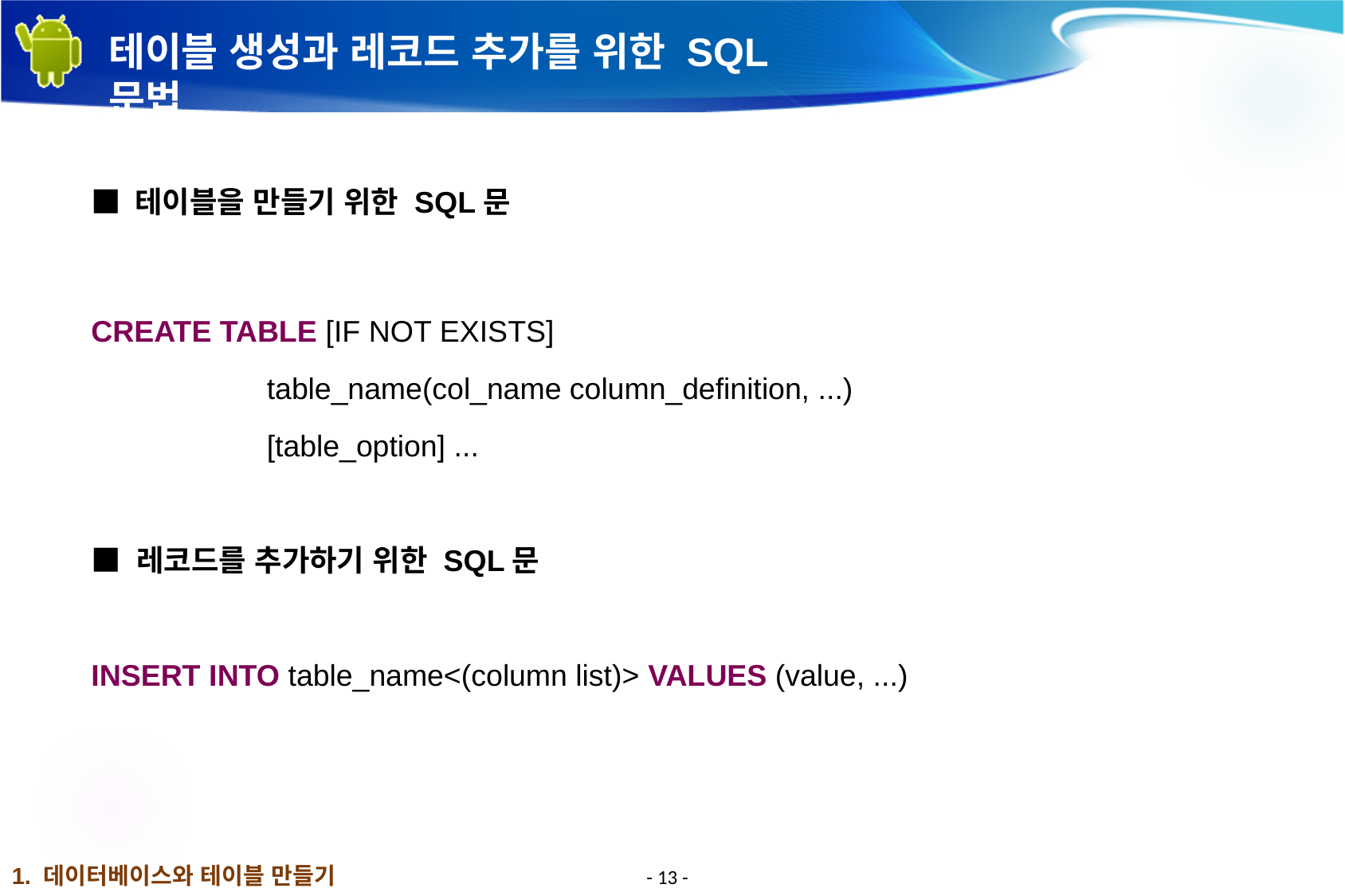

# 테이블 생성과 레코드 추가를 위한 SQL 문법
■ 테이블을 만들기 위한 SQL문

CREATE TABLE [IF NOT EXISTS]
                     table_name(col_name column_definition, ...)
                     [table_option] ...

■ 레코드를 추가하기 위한 SQL문

INSERT INTO table_name<(column list)> VALUES (value, ...)

1. 데이터베이스와 테이블 만들기